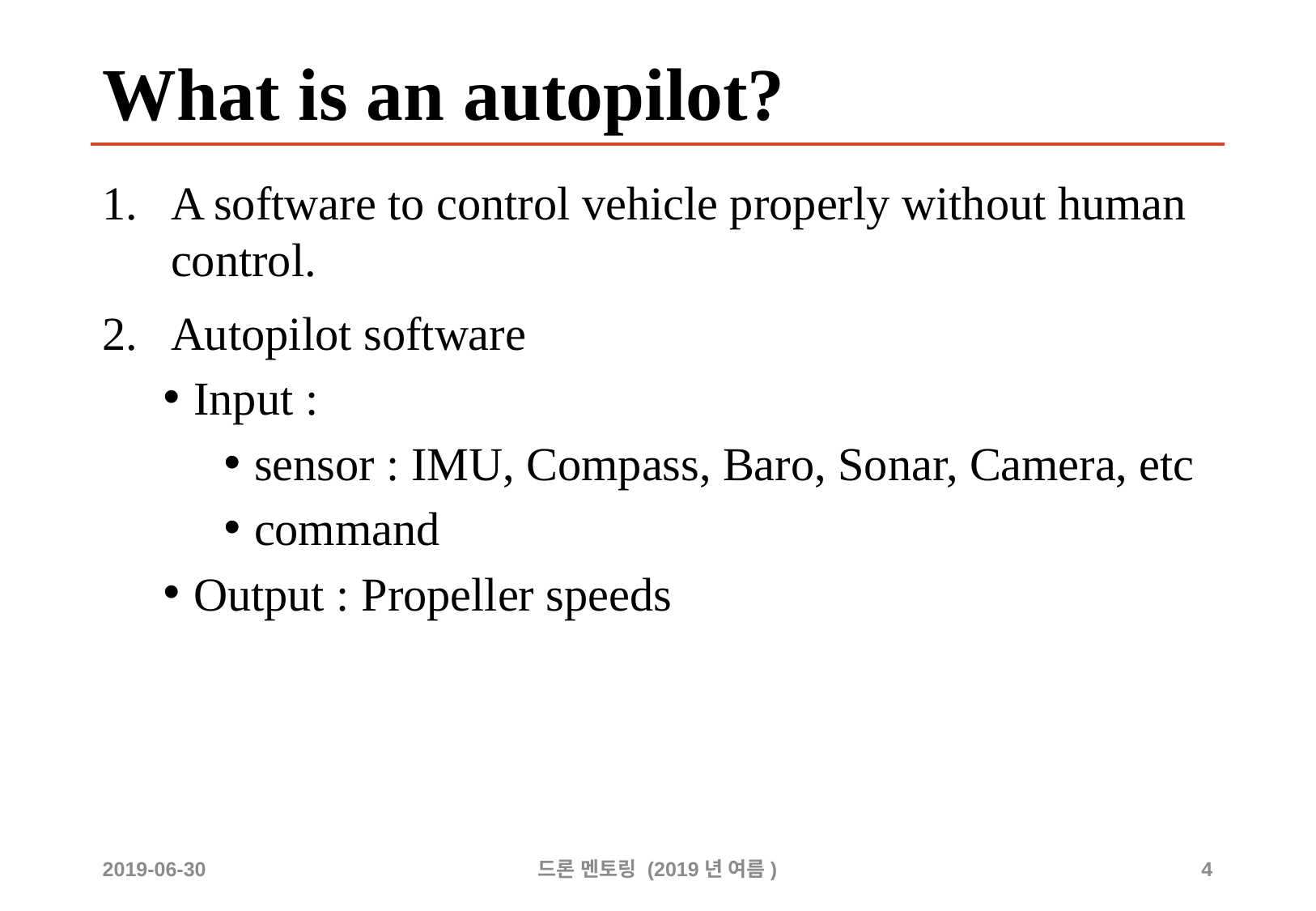

# What is an autopilot?
A software to control vehicle properly without human control.
Autopilot software
Input :
sensor : IMU, Compass, Baro, Sonar, Camera, etc
command
Output : Propeller speeds
2019-06-30
드론 멘토링 (2019년 여름)
4